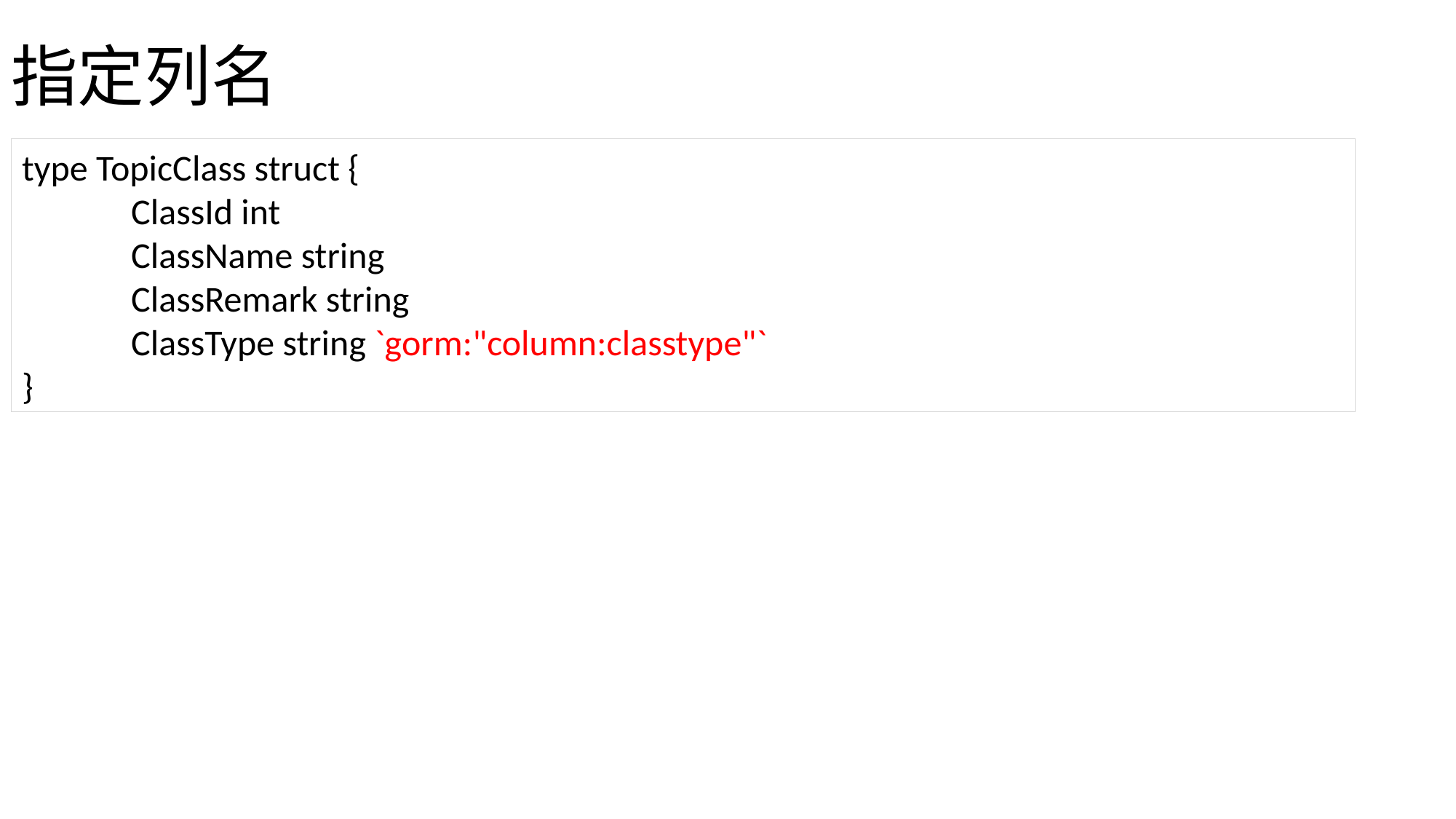

# 指定列名
type TopicClass struct {
	ClassId int
	ClassName string
	ClassRemark string
	ClassType string `gorm:"column:classtype"`
}